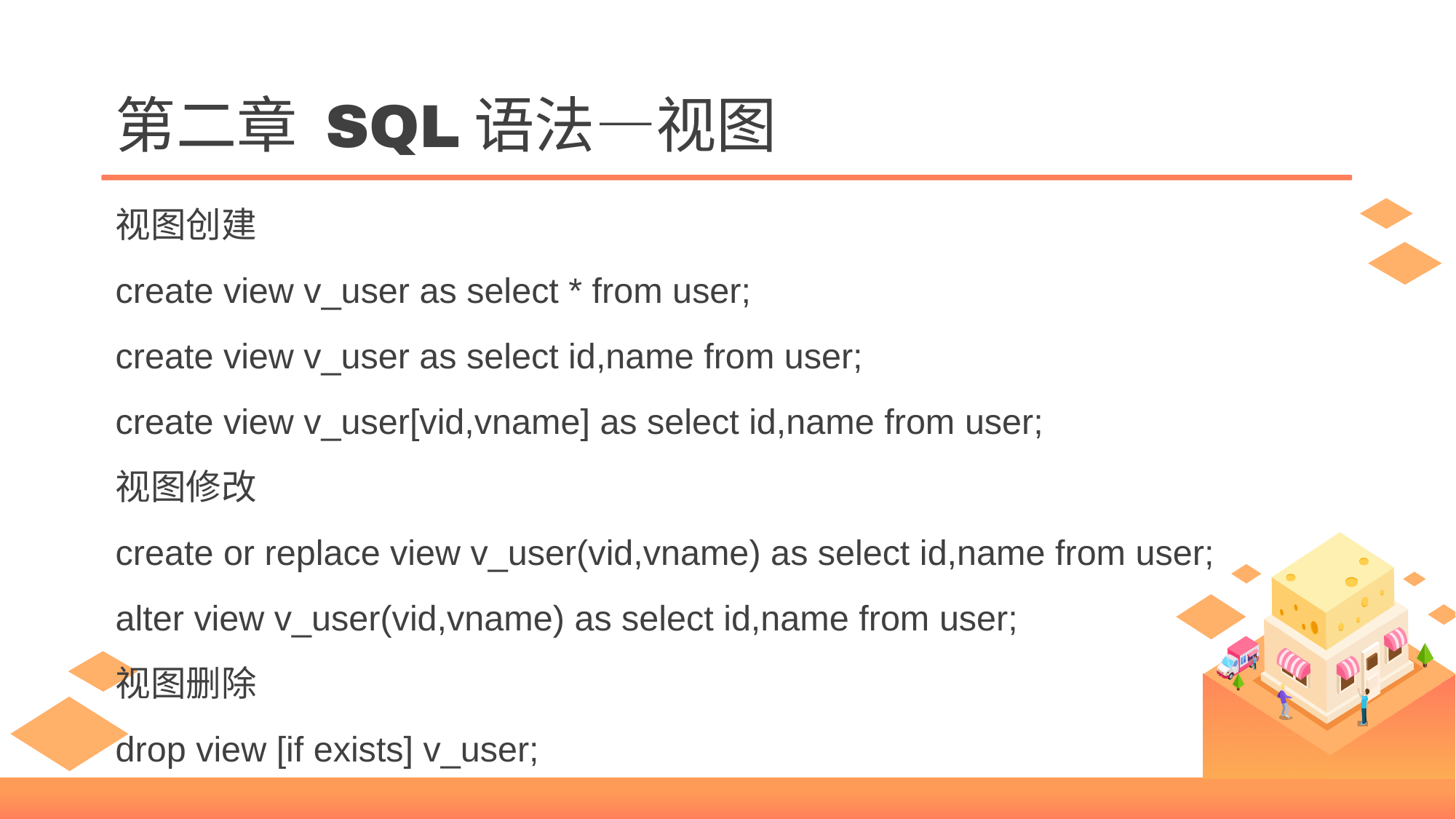

# 第二章 SQL语法—视图
视图创建
create view v_user as select * from user;
create view v_user as select id,name from user;
create view v_user[vid,vname] as select id,name from user;
视图修改
create or replace view v_user(vid,vname) as select id,name from user;
alter view v_user(vid,vname) as select id,name from user;
视图删除
drop view [if exists] v_user;